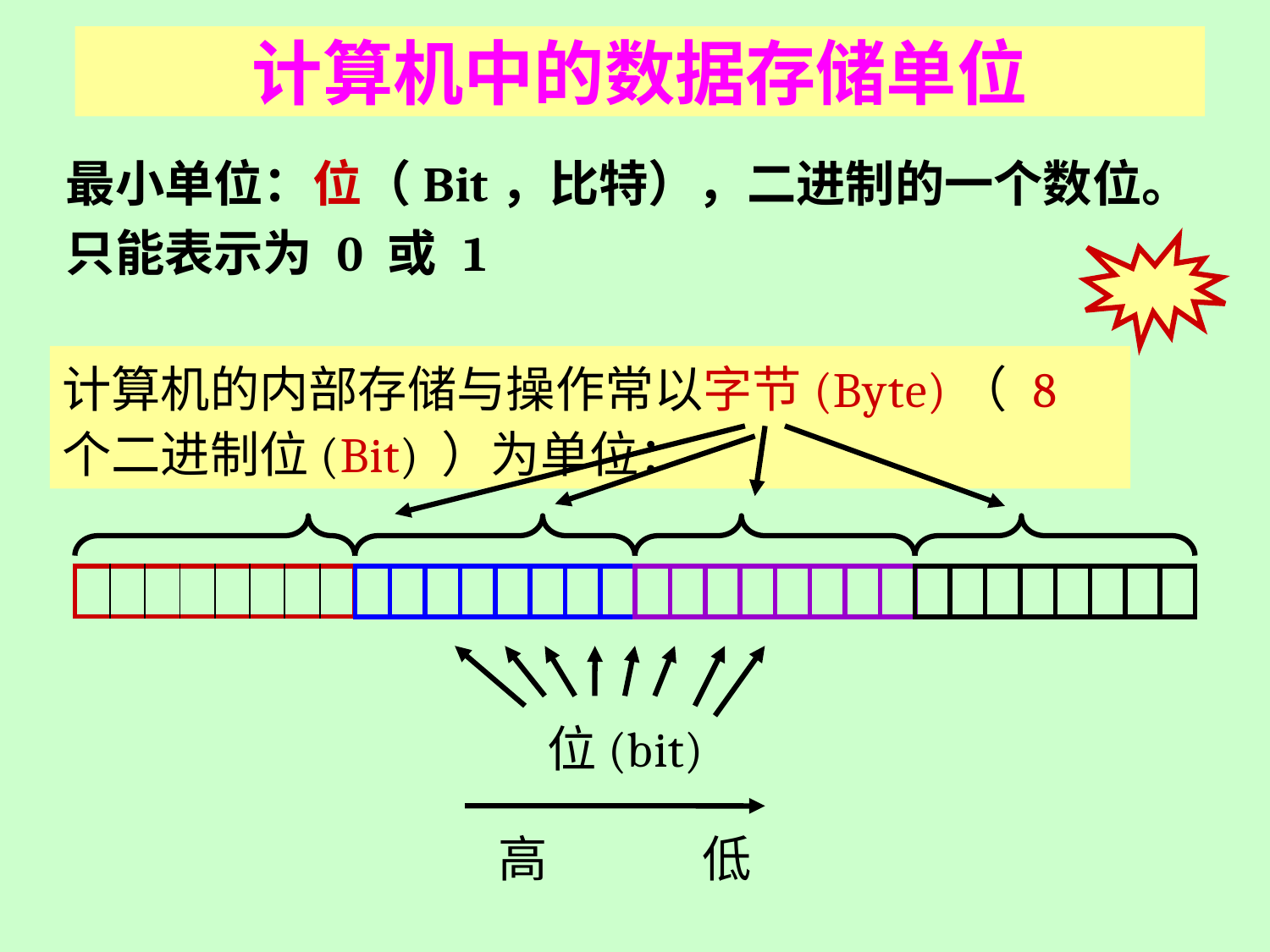

# 计算机中的数据存储单位
最小单位：位（Bit，比特），二进制的一个数位。
只能表示为 0 或 1

计算机的内部存储与操作常以字节(Byte)（ 8 个二进制位(Bit) ）为单位：

|  |  |  |  |  |  |  |  |
| --- | --- | --- | --- | --- | --- | --- | --- |
|  |  |  |  |  |  |  |  |
| --- | --- | --- | --- | --- | --- | --- | --- |
|  |  |  |  |  |  |  |  |
| --- | --- | --- | --- | --- | --- | --- | --- |
|  |  |  |  |  |  |  |  |
| --- | --- | --- | --- | --- | --- | --- | --- |

位(bit)

高              低
85